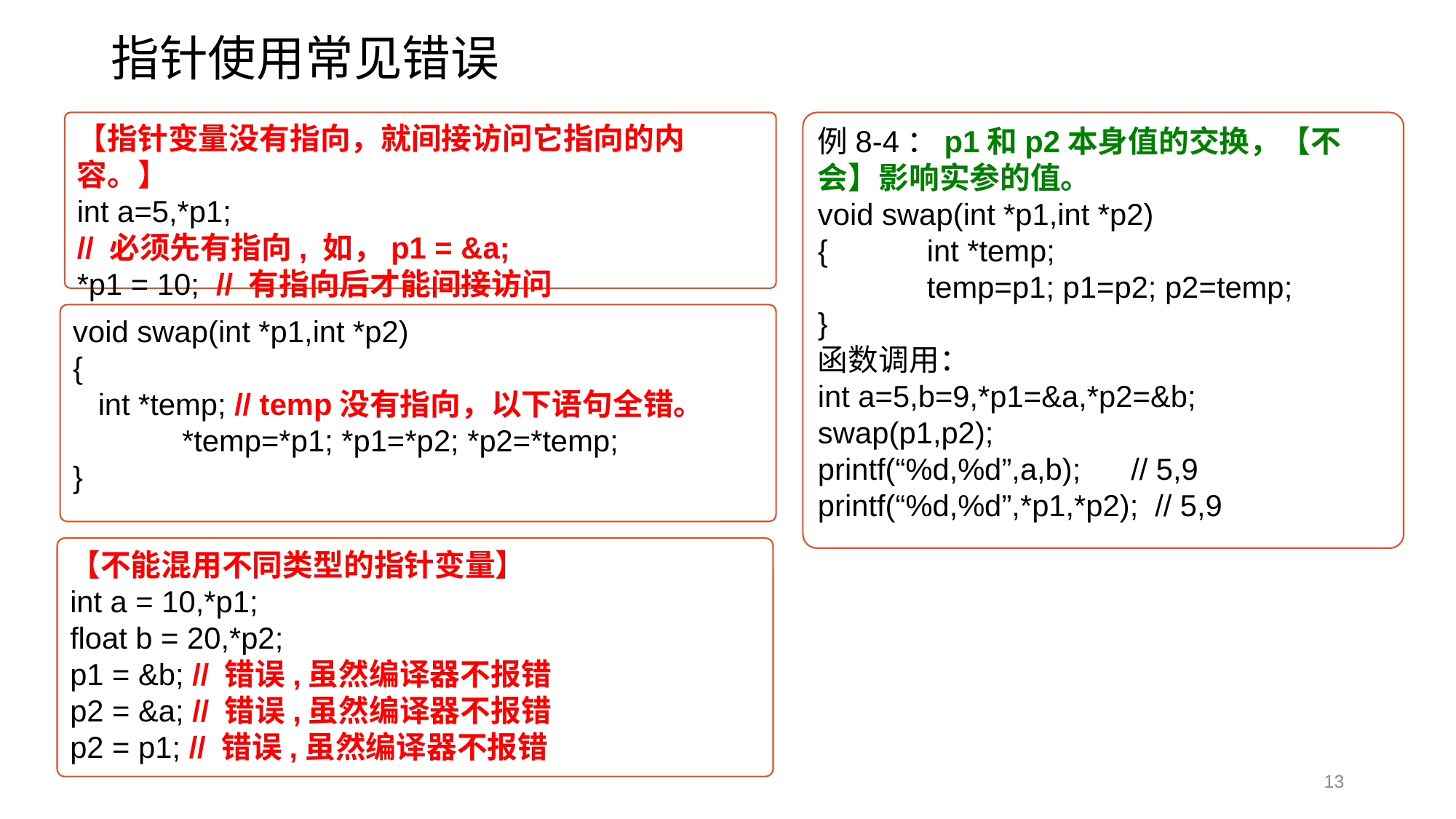

# 指针使用常见错误
【指针变量没有指向，就间接访问它指向的内容。】
int a=5,*p1;
// 必须先有指向, 如，p1 = &a;
*p1 = 10;  // 有指向后才能间接访问
例8-4：p1和p2本身值的交换，【不会】影响实参的值。
void swap(int *p1,int *p2)
{	int *temp;
	temp=p1; p1=p2; p2=temp;
}
函数调用：
int a=5,b=9,*p1=&a,*p2=&b;
swap(p1,p2);
printf(“%d,%d”,a,b);      // 5,9
printf(“%d,%d”,*p1,*p2);  // 5,9
void swap(int *p1,int *p2)
{
   int *temp; // temp没有指向，以下语句全错。
	*temp=*p1; *p1=*p2; *p2=*temp;
}
【不能混用不同类型的指针变量】
int a = 10,*p1;
float b = 20,*p2;
p1 = &b; // 错误,虽然编译器不报错
p2 = &a; // 错误,虽然编译器不报错
p2 = p1; // 错误,虽然编译器不报错
13